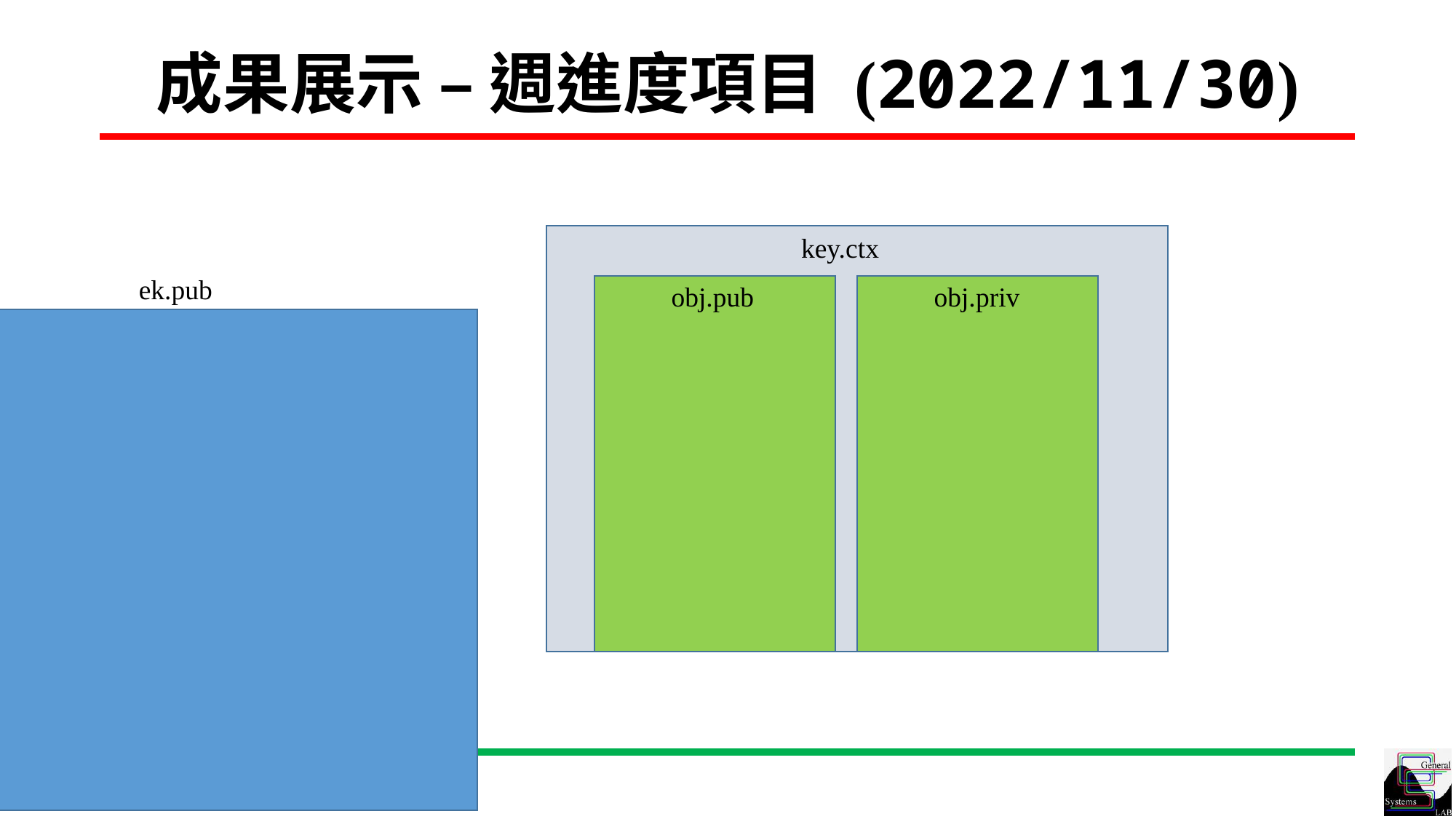

# 成果展示 – 週進度項目 (2022/11/30)

key.ctx
ek.pub
obj.pub
obj.priv